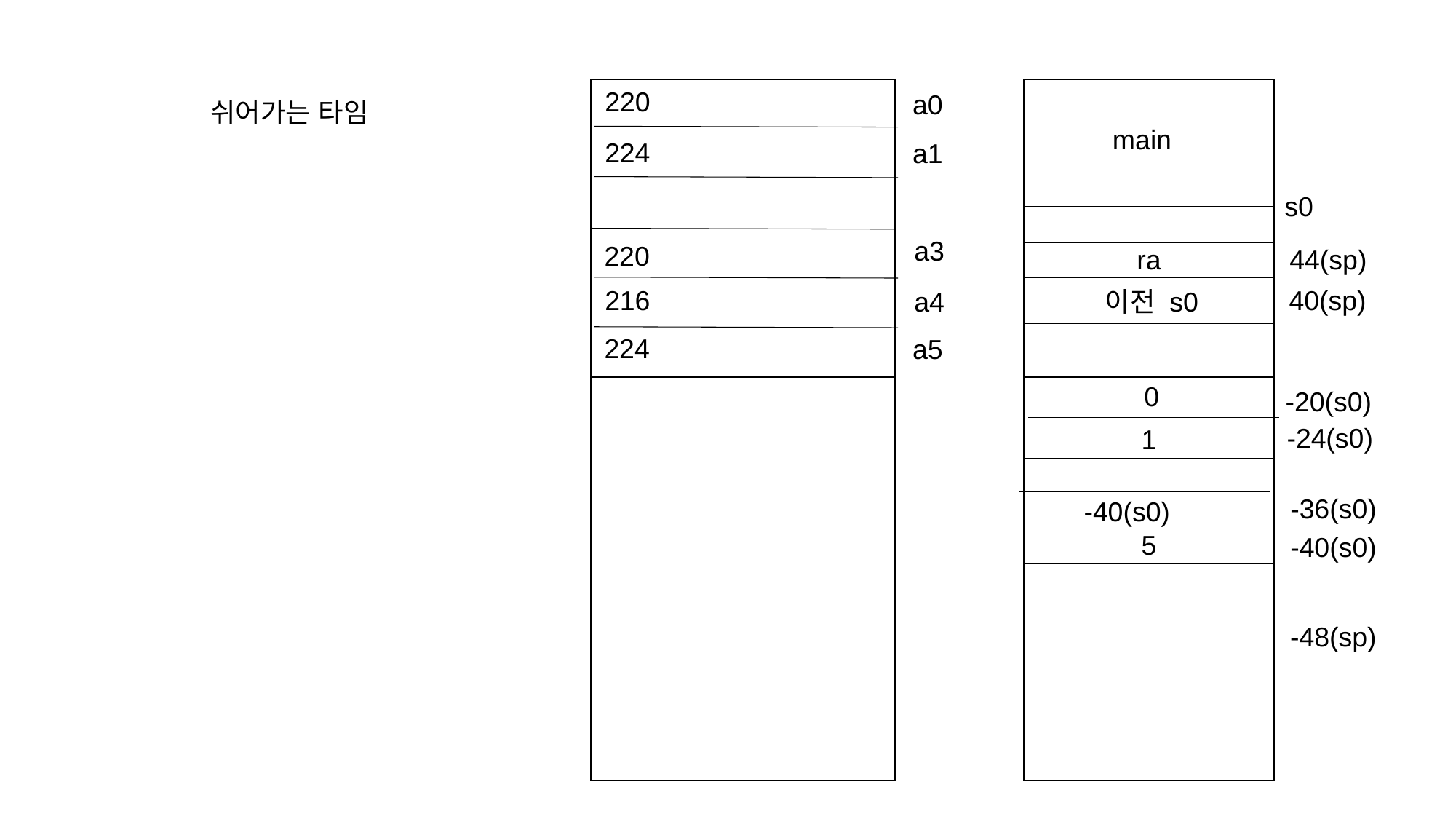

220

a0
쉬어가는 타임
main
224
a1
s0
a3
220
ra
44(sp)
216
40(sp)
a4
이전 s0
224
a5
0
-20(s0)
-24(s0)
1
-36(s0)
 -40(s0)
5
-40(s0)
-48(sp)